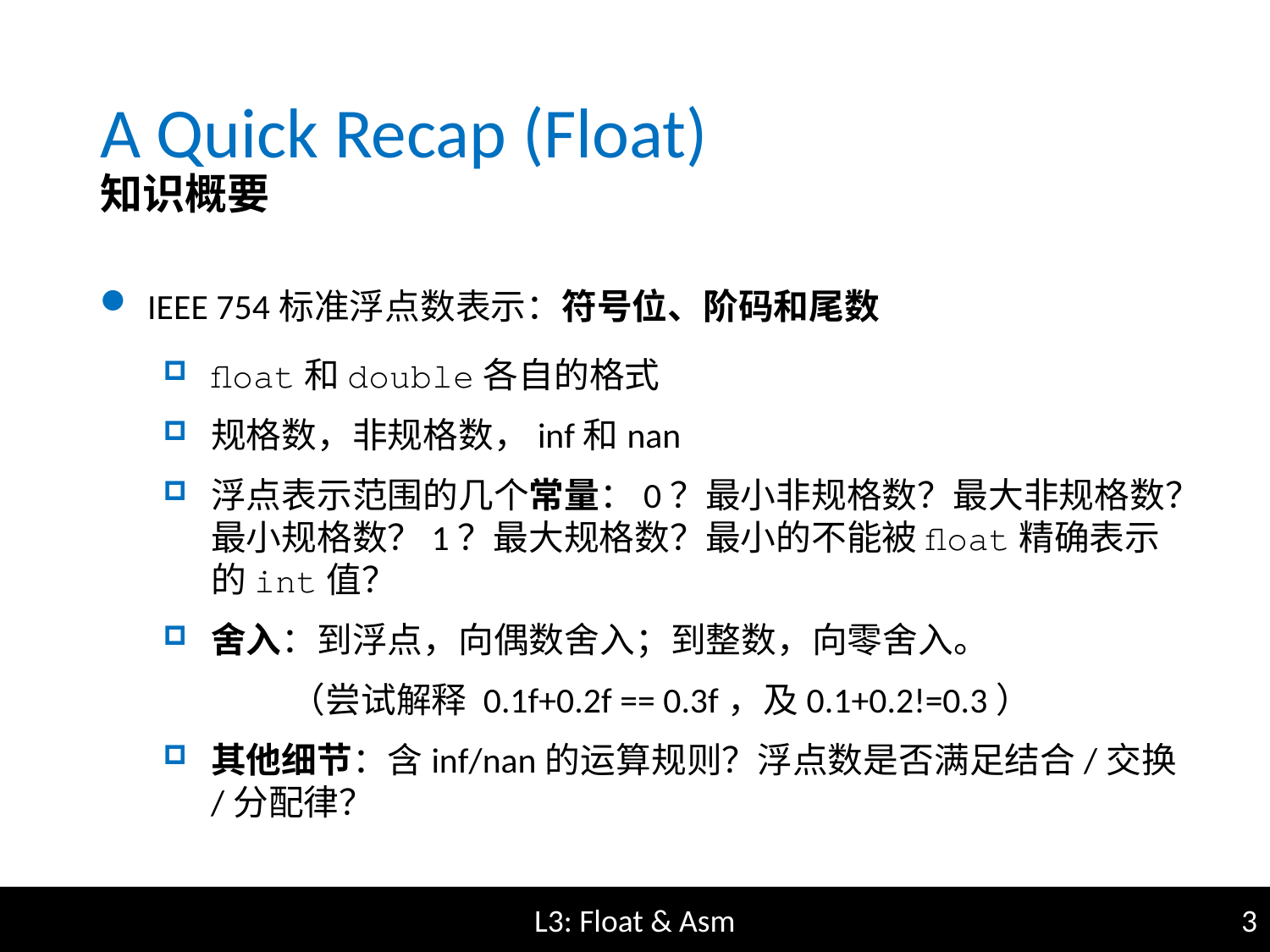

A Quick Recap (Float)
知识概要
IEEE 754标准浮点数表示：符号位、阶码和尾数
float和double各自的格式
规格数，非规格数，inf和nan
浮点表示范围的几个常量：0？最小非规格数？最大非规格数？最小规格数？1？最大规格数？最小的不能被float精确表示的int值？
舍入：到浮点，向偶数舍入；到整数，向零舍入。
	（尝试解释 0.1f+0.2f == 0.3f，及0.1+0.2!=0.3）
其他细节：含inf/nan的运算规则？浮点数是否满足结合/交换/分配律？
L3: Float & Asm
3